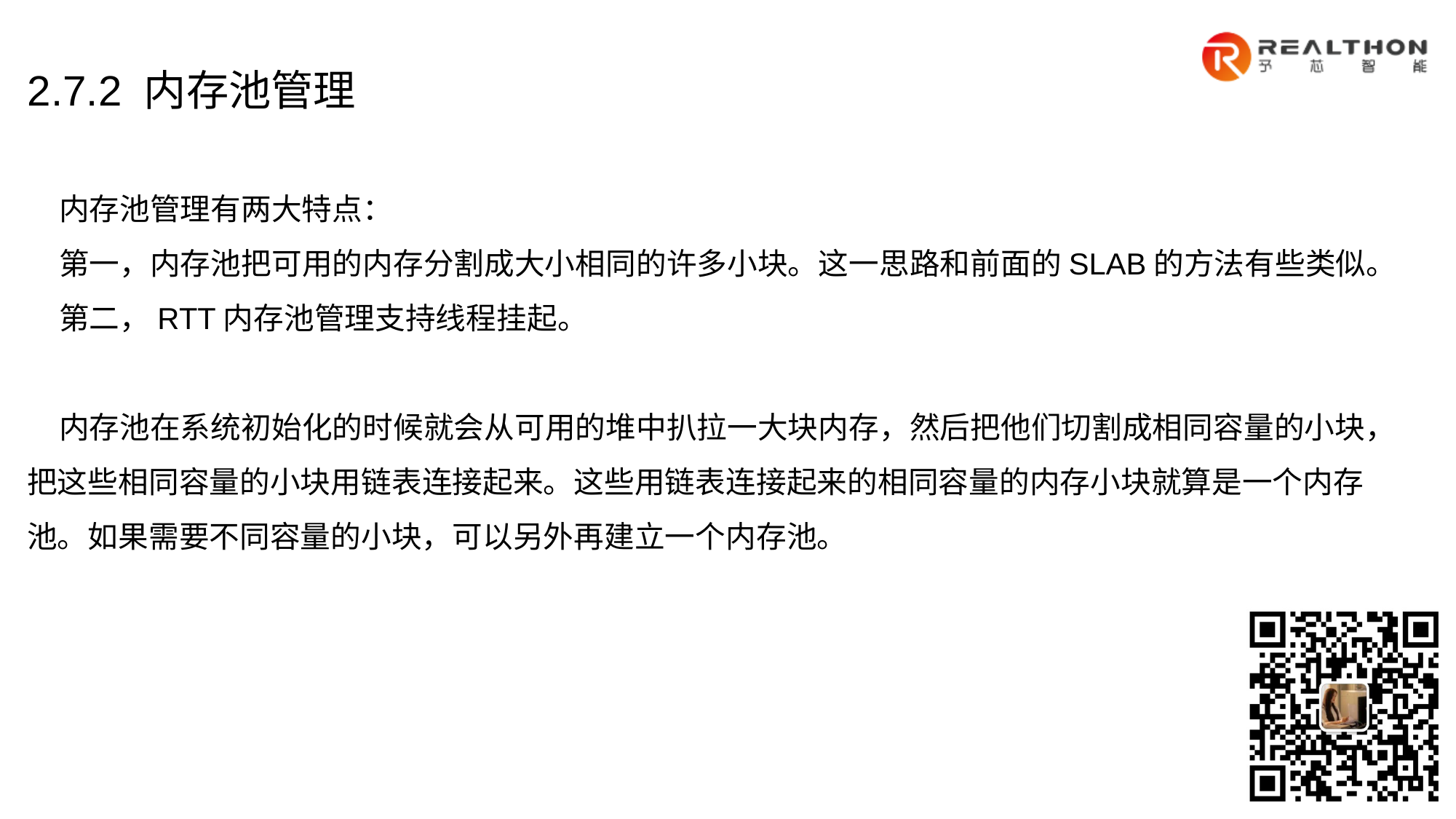

2.7.2 内存池管理
内存池管理有两大特点：
第一，内存池把可用的内存分割成大小相同的许多小块。这一思路和前面的SLAB的方法有些类似。
第二，RTT内存池管理支持线程挂起。

内存池在系统初始化的时候就会从可用的堆中扒拉一大块内存，然后把他们切割成相同容量的小块，把这些相同容量的小块用链表连接起来。这些用链表连接起来的相同容量的内存小块就算是一个内存池。如果需要不同容量的小块，可以另外再建立一个内存池。